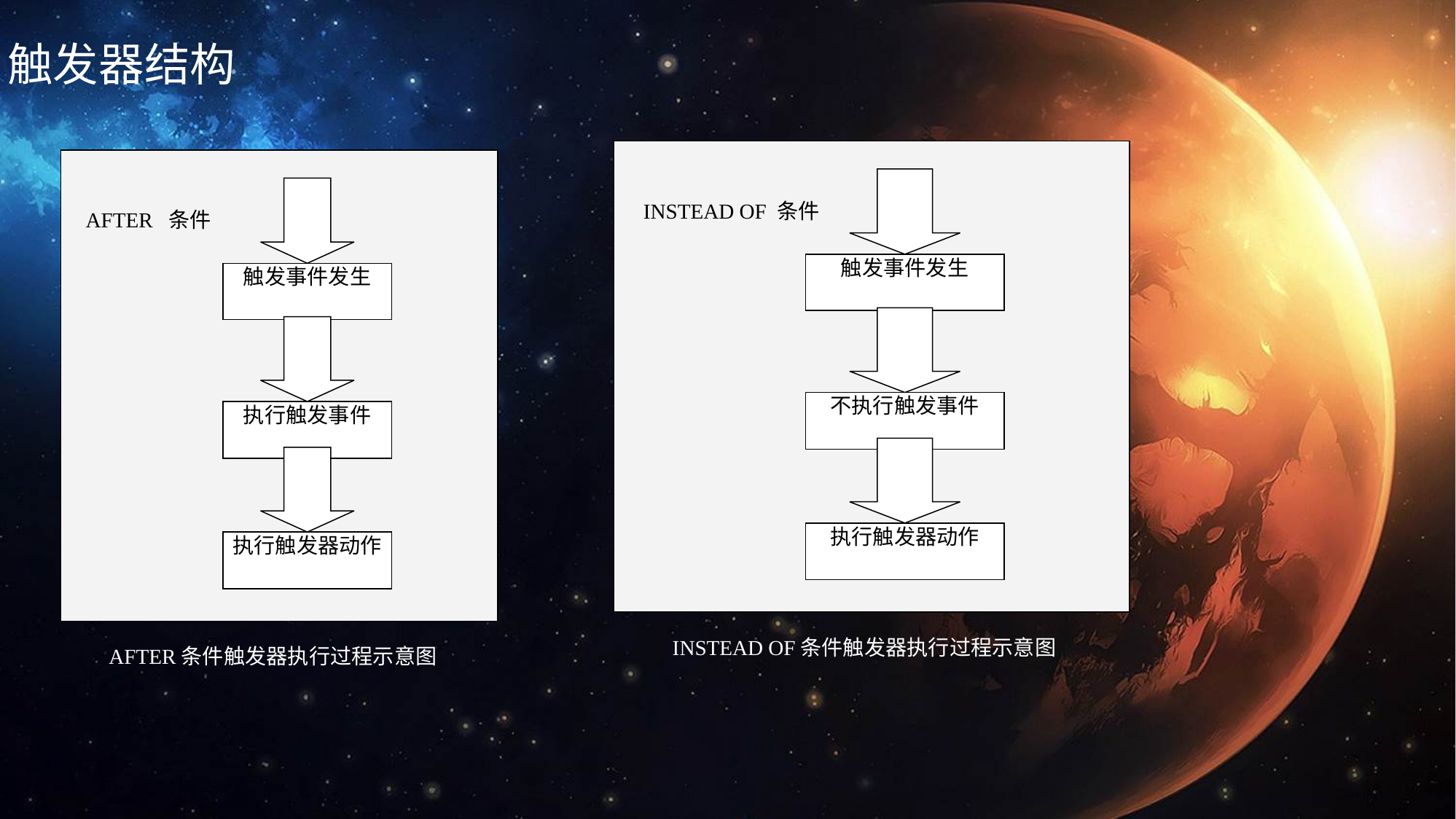

触发器结构

INSTEAD OF 条件

触发事件发生

不执行触发事件

执行触发器动作
INSTEAD OF条件触发器执行过程示意图

AFTER  条件

触发事件发生

执行触发事件

执行触发器动作
AFTER条件触发器执行过程示意图